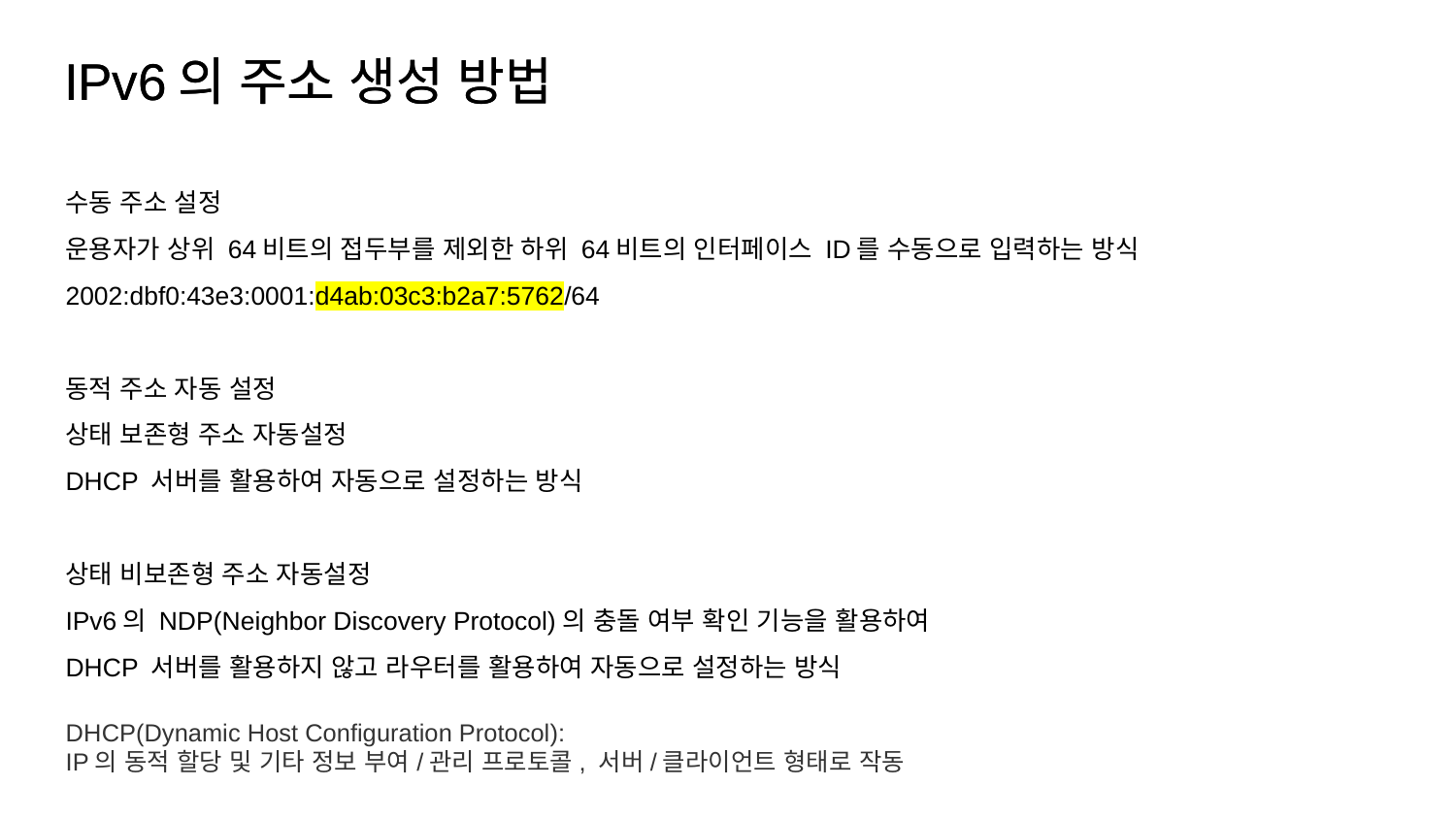

IPv6의 주소 생성 방법
# IPv6의 주소 생성 방법
수동 주소 설정
	운용자가 상위 64비트의 접두부를 제외한 하위 64비트의 인터페이스 ID를 수동으로 입력하는 방식
	2002:dbf0:43e3:0001:d4ab:03c3:b2a7:5762/64

동적 주소 자동 설정
	상태 보존형 주소 자동설정
	DHCP 서버를 활용하여 자동으로 설정하는 방식

	상태 비보존형 주소 자동설정
	IPv6의 NDP(Neighbor Discovery Protocol)의 충돌 여부 확인 기능을 활용하여
	DHCP 서버를 활용하지 않고 라우터를 활용하여 자동으로 설정하는 방식
DHCP(Dynamic Host Configuration Protocol):
IP의 동적 할당 및 기타 정보 부여/관리 프로토콜, 서버/클라이언트 형태로 작동